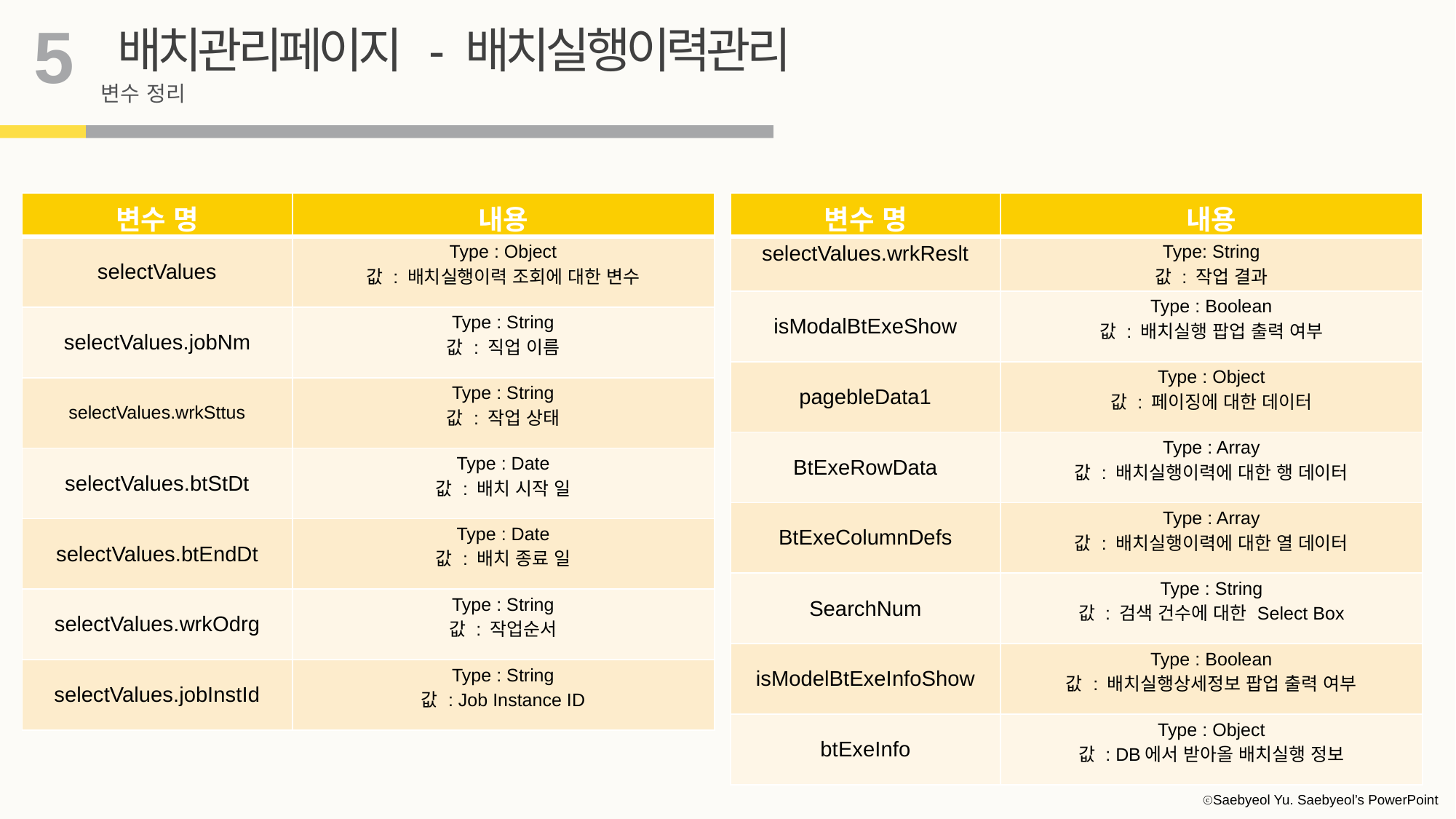

5
배치관리페이지 - 배치실행이력관리
변수 정리

| 변수 명 | 내용 |
| --- | --- |
| selectValues | Type : Object 값 : 배치실행이력 조회에 대한 변수 |
| selectValues.jobNm | Type : String 값 : 직업 이름 |
| selectValues.wrkSttus | Type : String 값 : 작업 상태 |
| selectValues.btStDt | Type : Date 값 : 배치 시작 일 |
| selectValues.btEndDt | Type : Date 값 : 배치 종료 일 |
| selectValues.wrkOdrg | Type : String 값 : 작업순서 |
| selectValues.jobInstId | Type : String 값 : Job Instance ID |
| 변수 명 | 내용 |
| --- | --- |
| selectValues.wrkReslt | Type: String 값 : 작업 결과 |
| isModalBtExeShow | Type : Boolean 값 : 배치실행 팝업 출력 여부 |
| pagebleData1 | Type : Object 값 : 페이징에 대한 데이터 |
| BtExeRowData | Type : Array 값 : 배치실행이력에 대한 행 데이터 |
| BtExeColumnDefs | Type : Array 값 : 배치실행이력에 대한 열 데이터 |
| SearchNum | Type : String 값 : 검색 건수에 대한 Select Box |
| isModelBtExeInfoShow | Type : Boolean 값 : 배치실행상세정보 팝업 출력 여부 |
| btExeInfo | Type : Object 값 : DB에서 받아올 배치실행 정보 |